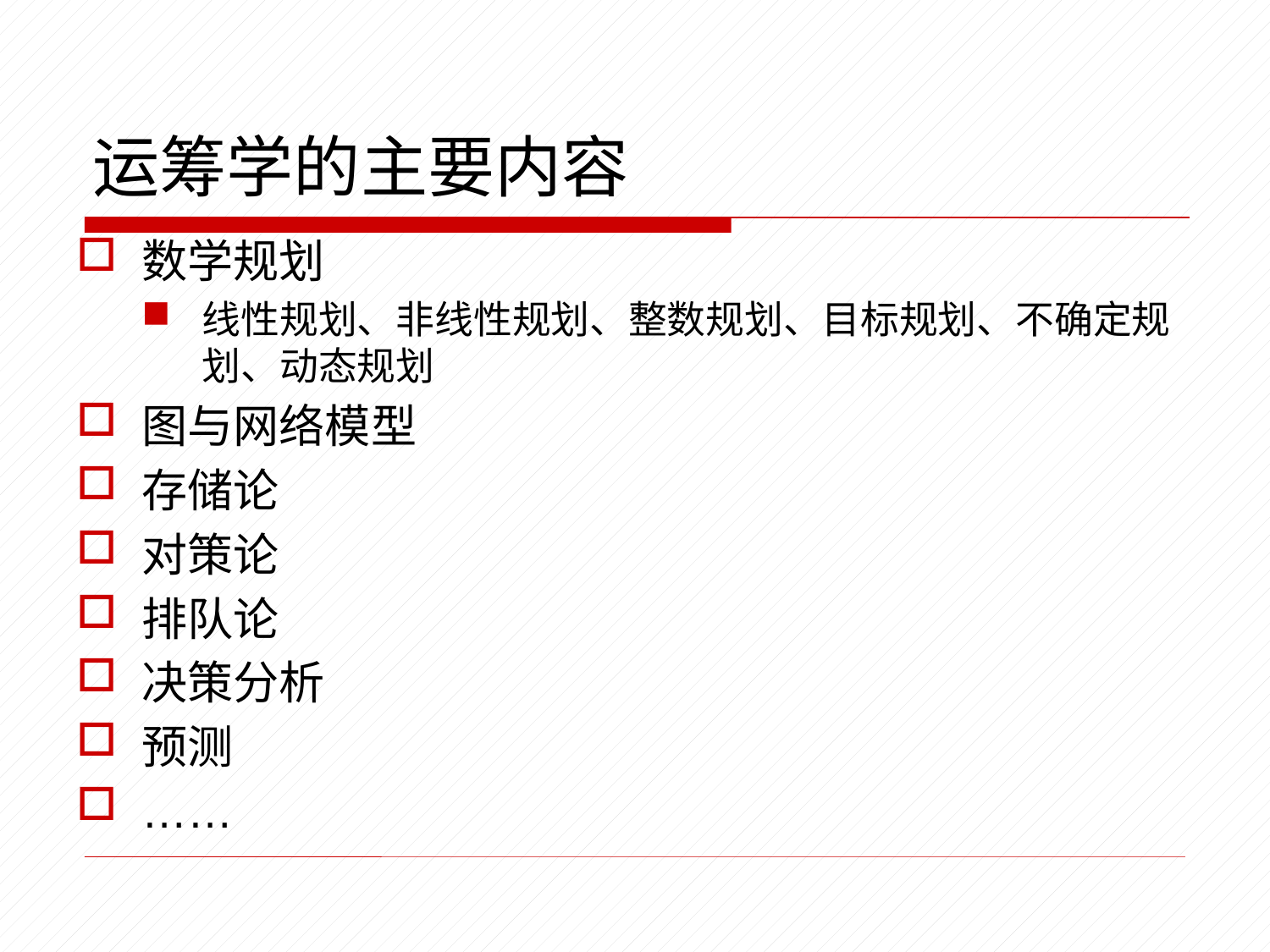

# 运筹学的主要内容
数学规划
线性规划、非线性规划、整数规划、目标规划、不确定规划、动态规划
图与网络模型
存储论
对策论
排队论
决策分析
预测
……